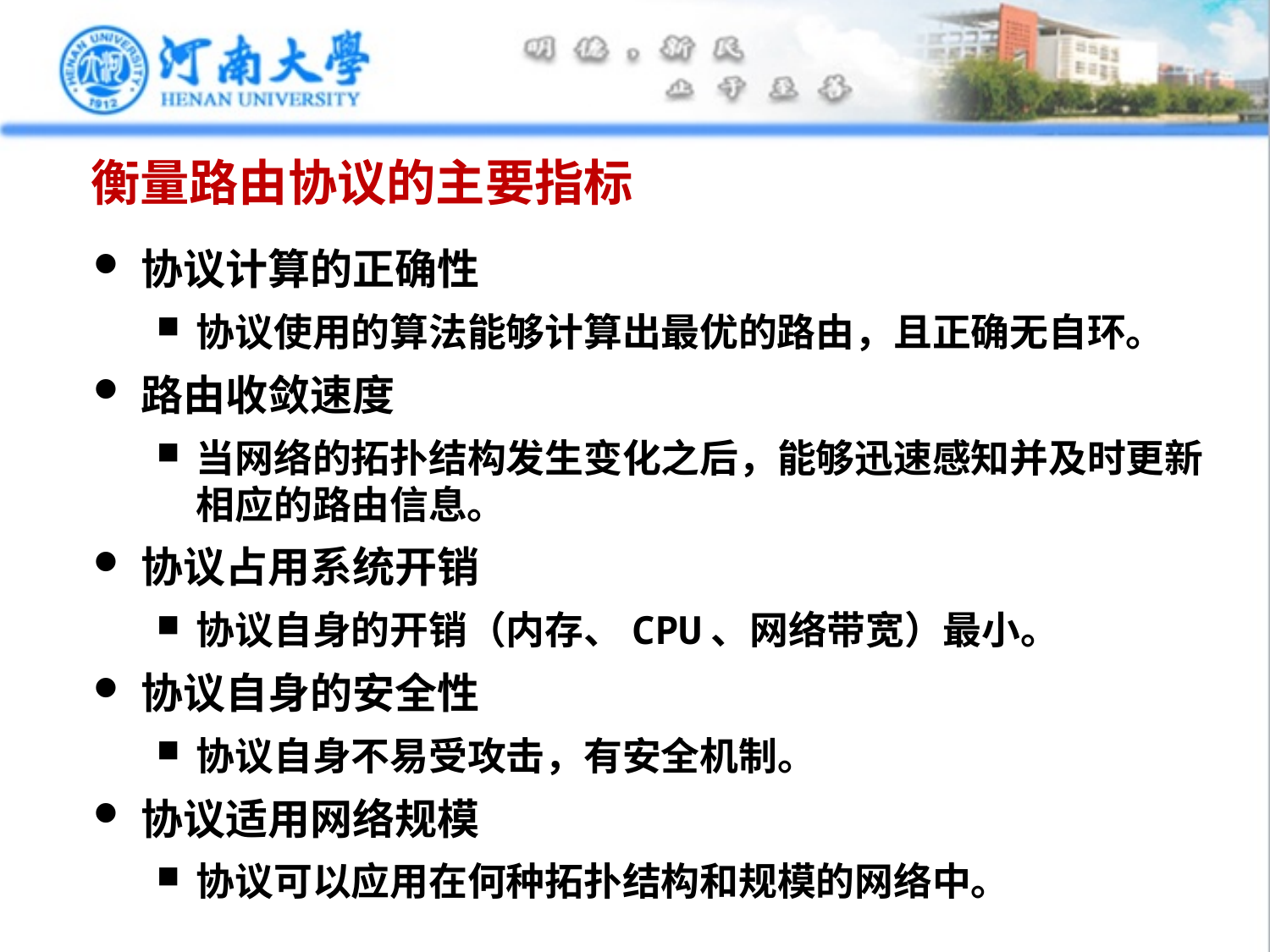

# 衡量路由协议的主要指标
协议计算的正确性
协议使用的算法能够计算出最优的路由，且正确无自环。
路由收敛速度
当网络的拓扑结构发生变化之后，能够迅速感知并及时更新相应的路由信息。
协议占用系统开销
协议自身的开销（内存、CPU、网络带宽）最小。
协议自身的安全性
协议自身不易受攻击，有安全机制。
协议适用网络规模
协议可以应用在何种拓扑结构和规模的网络中。